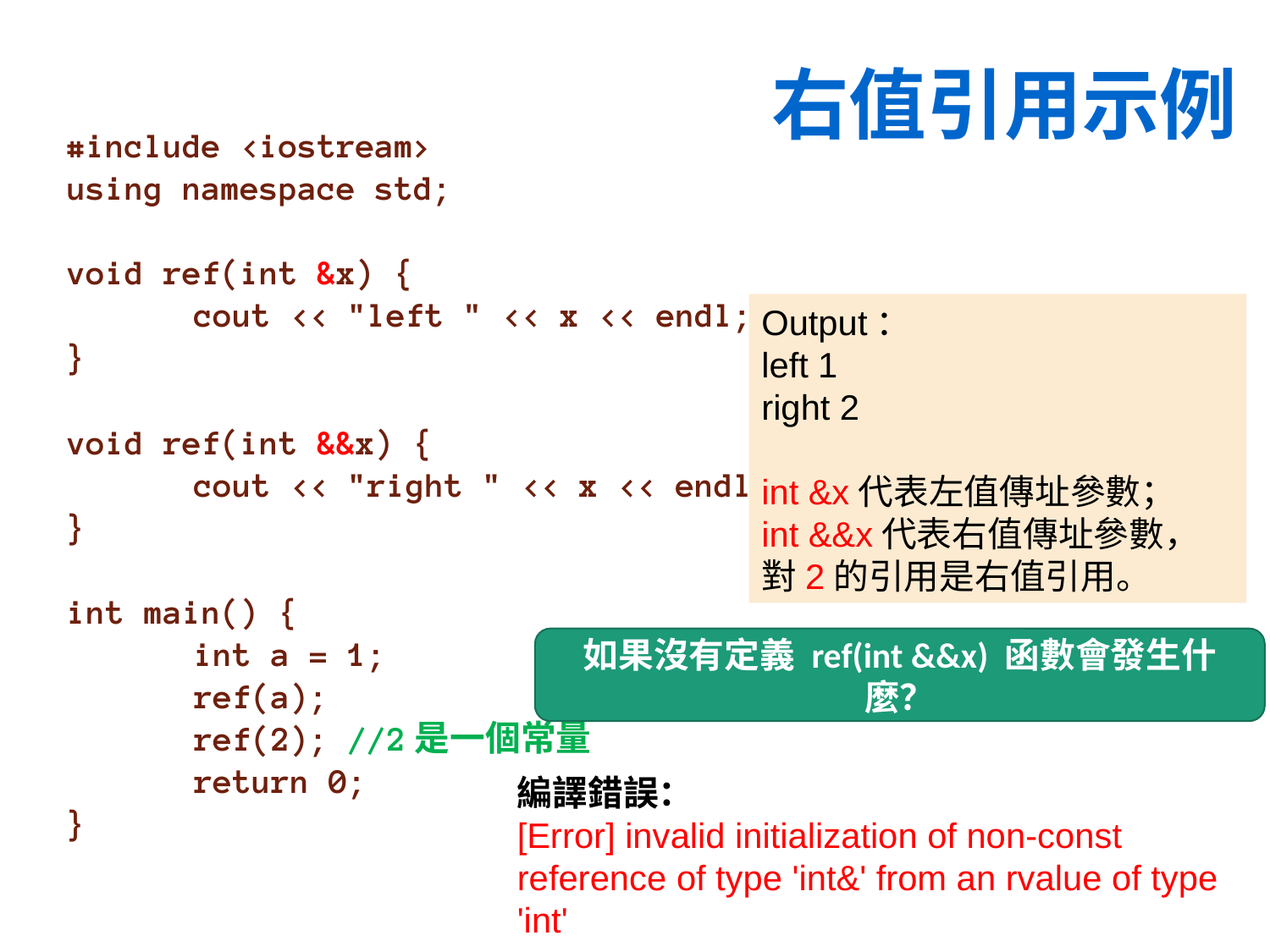

# 右值引用示例
#include <iostream>
using namespace std;

void ref(int &x) {
	cout << "left " << x << endl;
}

void ref(int &&x) {
	cout << "right " << x << endl;
}

int main() {
	int a = 1;
	ref(a);
	ref(2); //2是一個常量
	return 0;
}
Output：
left 1
right 2

int &x代表左值傳址參數；
int &&x代表右值傳址參數，
對2的引用是右值引用。

如果沒有定義 ref(int &&x) 函數會發生什麼？
編譯錯誤：
[Error] invalid initialization of non-const reference of type 'int&' from an rvalue of type 'int'